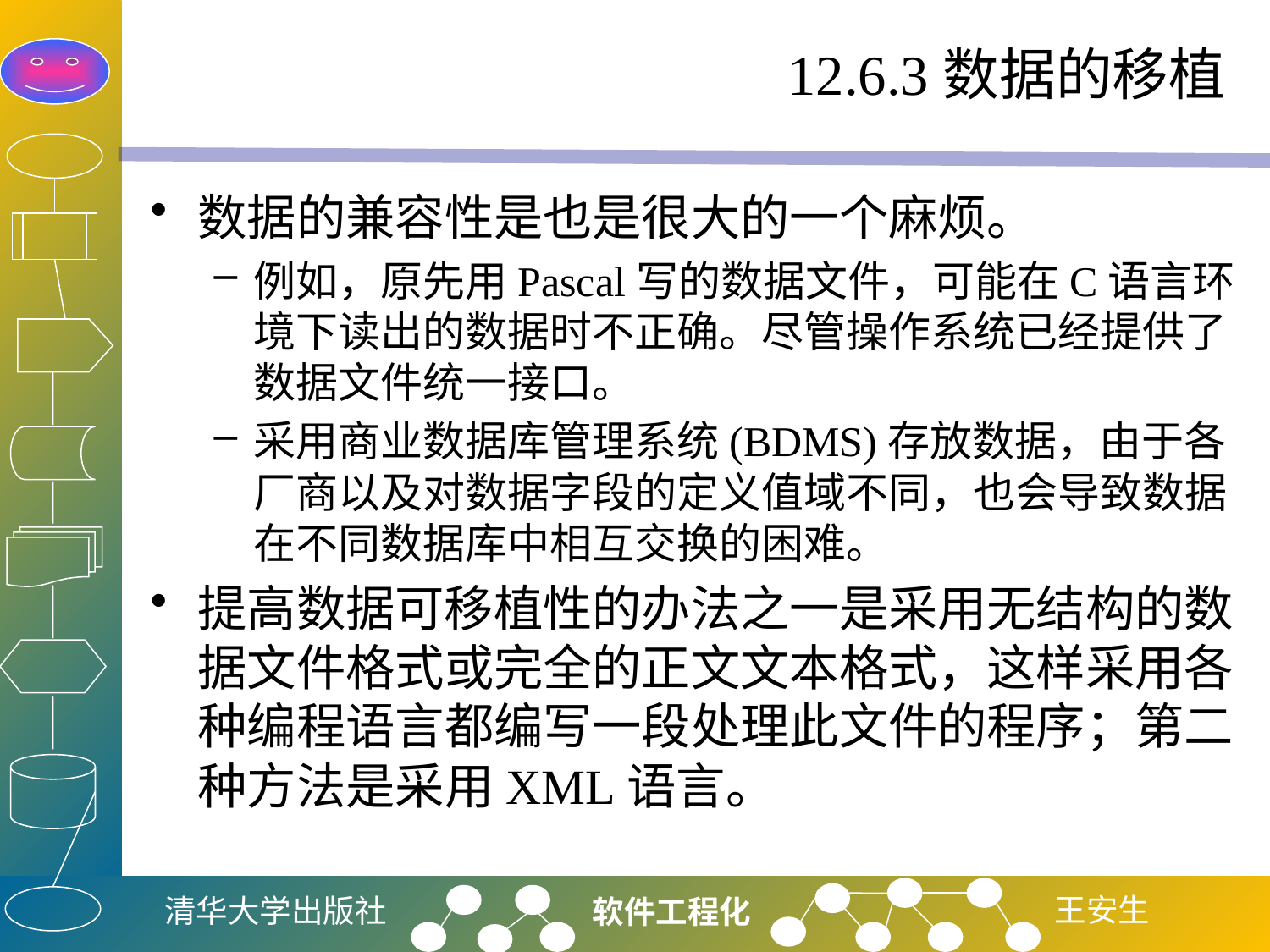

# 12.6.3数据的移植
数据的兼容性是也是很大的一个麻烦。
例如，原先用Pascal写的数据文件，可能在C语言环境下读出的数据时不正确。尽管操作系统已经提供了数据文件统一接口。
采用商业数据库管理系统(BDMS)存放数据，由于各厂商以及对数据字段的定义值域不同，也会导致数据在不同数据库中相互交换的困难。
提高数据可移植性的办法之一是采用无结构的数据文件格式或完全的正文文本格式，这样采用各种编程语言都编写一段处理此文件的程序；第二种方法是采用XML语言。